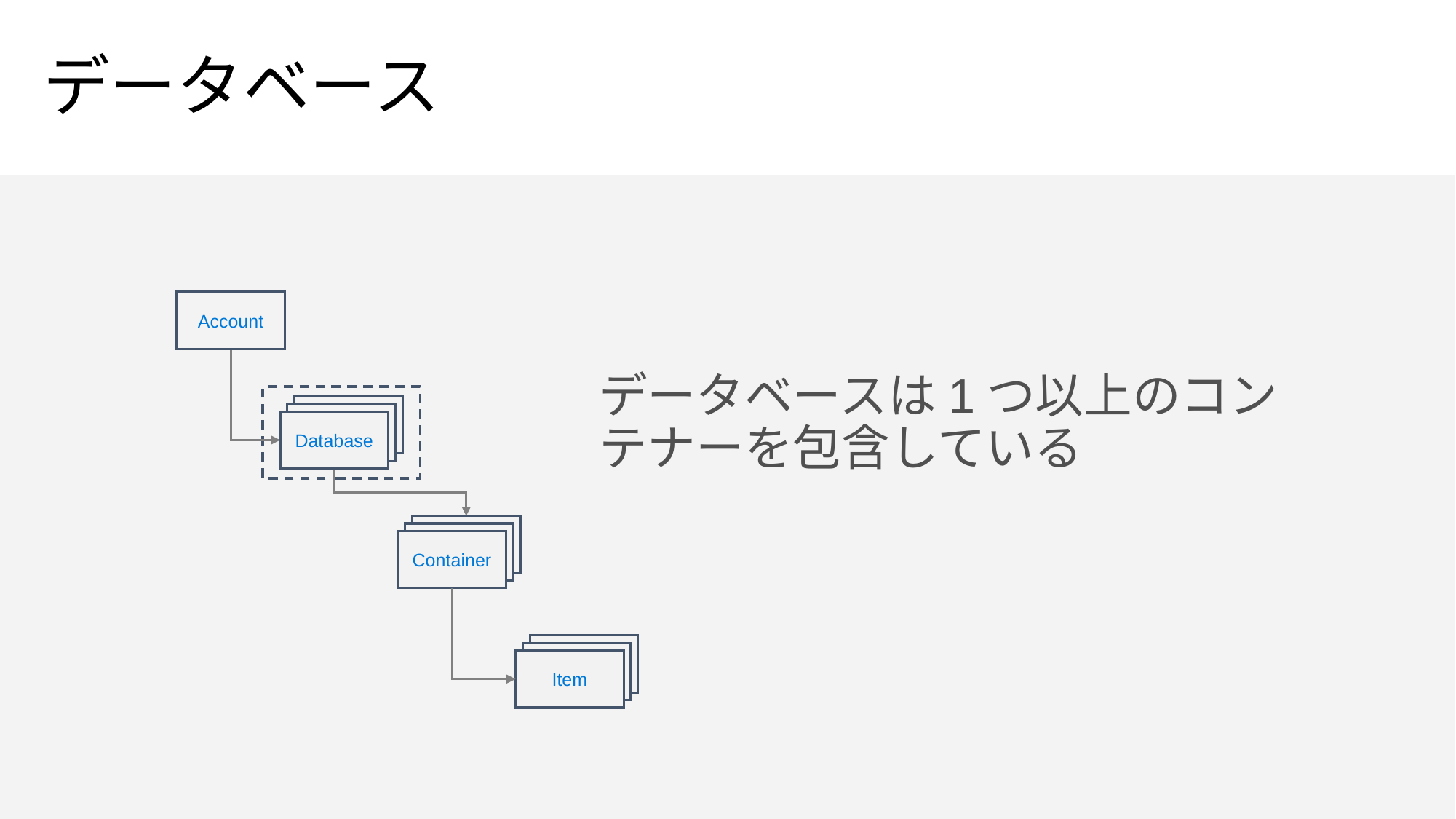

# データベース
Account
データベースは1つ以上のコンテナーを包含している

Database
Database
Database
Database
Database
Container
Database
Database
Item